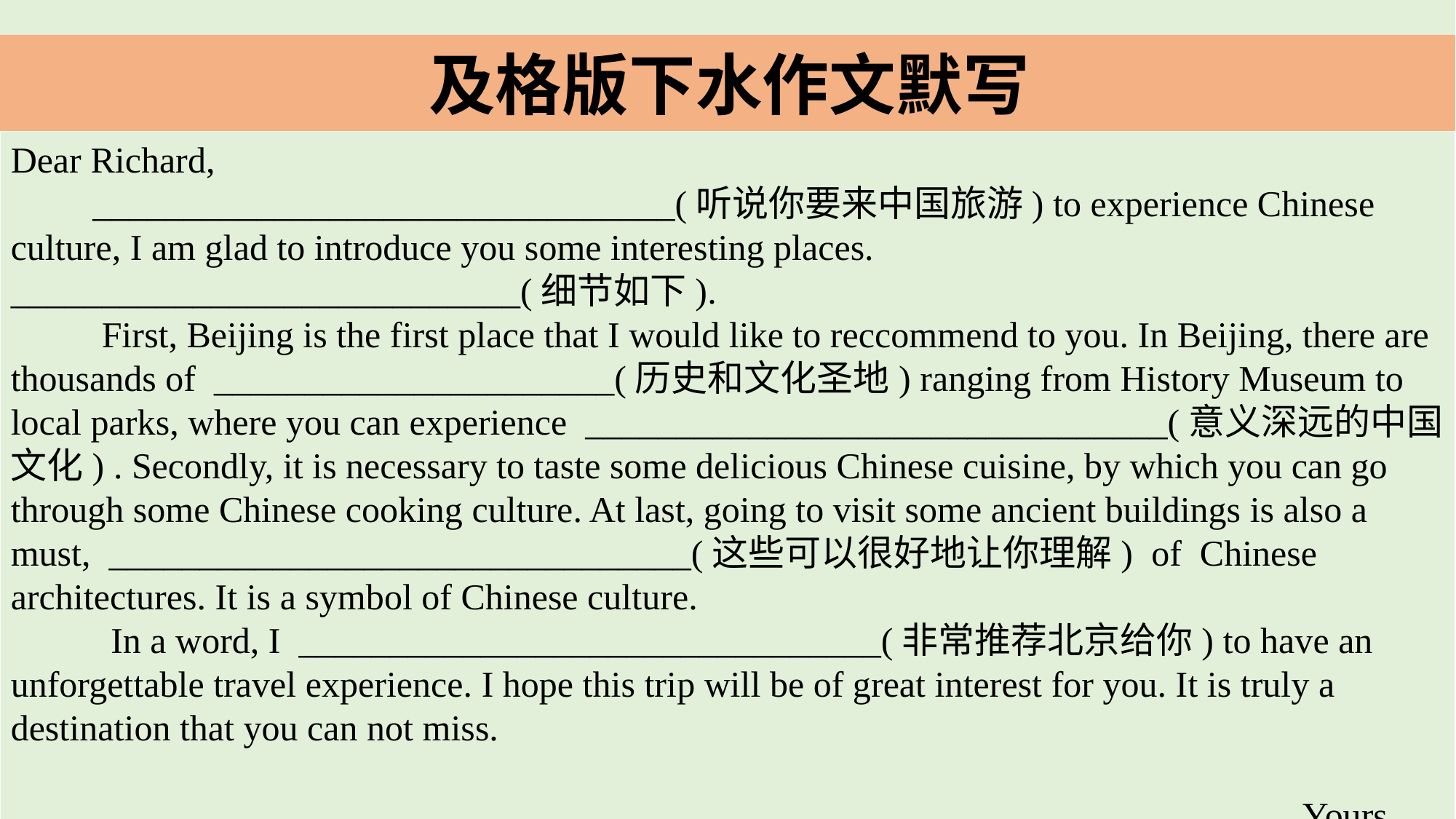

及格版下水作文默写

Dear Richard,
         ________________________________(听说你要来中国旅游) to experience Chinese culture, I am glad to introduce you some interesting places. ____________________________(细节如下).
          First, Beijing is the first place that I would like to reccommend to you. In Beijing, there are thousands of  ______________________(历史和文化圣地) ranging from History Museum to local parks, where you can experience  ________________________________(意义深远的中国文化) . Secondly, it is necessary to taste some delicious Chinese cuisine, by which you can go through some Chinese cooking culture. At last, going to visit some ancient buildings is also a must,  ________________________________(这些可以很好地让你理解)  of  Chinese architectures. It is a symbol of Chinese culture.
           In a word, I  ________________________________(非常推荐北京给你) to have an unforgettable travel experience. I hope this trip will be of great interest for you. It is truly a destination that you can not miss.

                                                                                                                                              Yours,
                                                                                                                                               Lihua